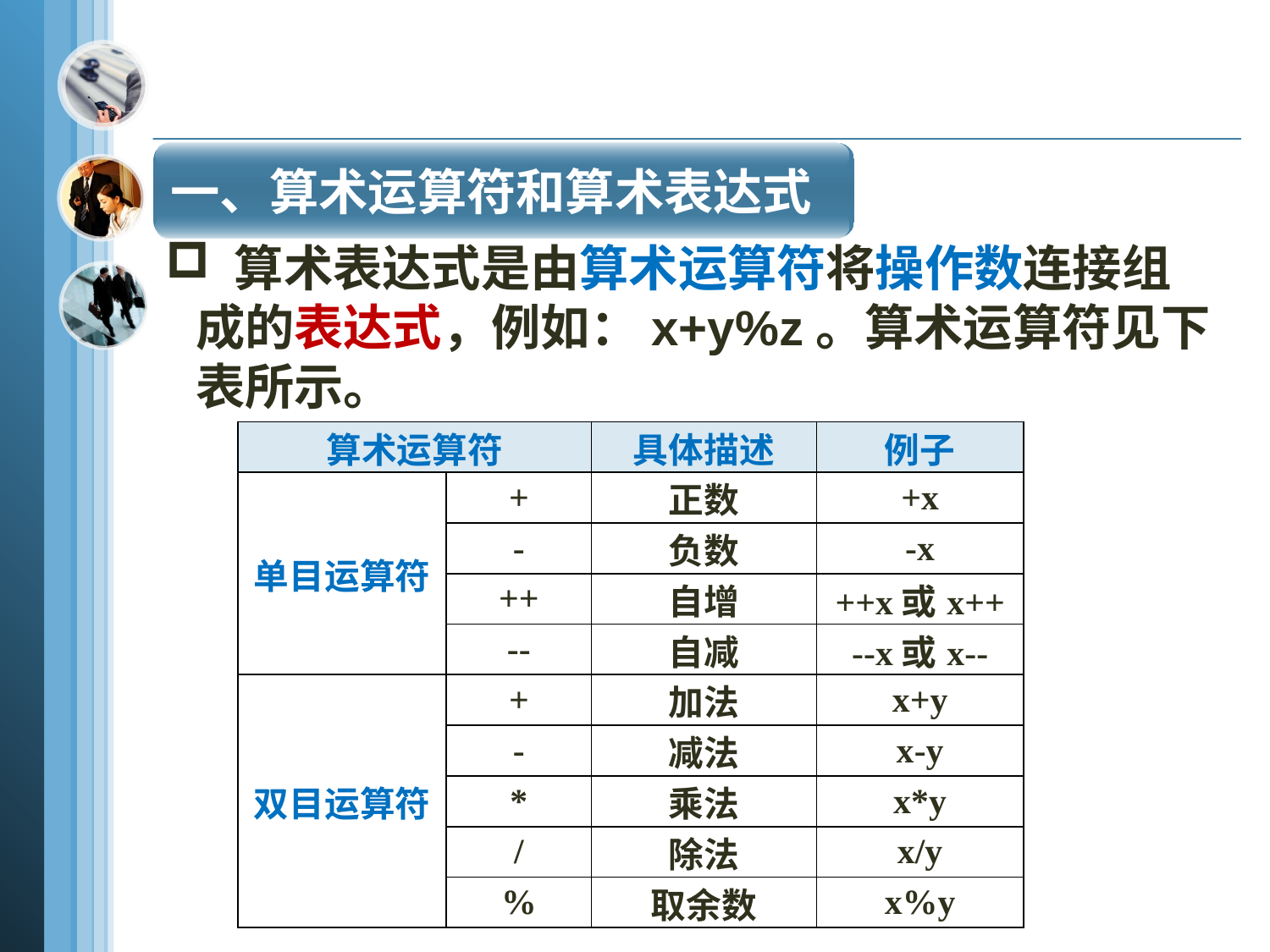

一、算术运算符和算术表达式

 算术表达式是由算术运算符将操作数连接组成的表达式，例如：x+y%z。算术运算符见下表所示。
| 算术运算符 |  | 具体描述 | 例子 |
| --- | --- | --- | --- |
| 单目运算符 | + | 正数 | +x |
|  | - | 负数 | -x |
|  | ++ | 自增 | ++x或x++ |
|  | -- | 自减 | --x或x-- |
| 双目运算符 | + | 加法 | x+y |
|  | - | 减法 | x-y |
|  | \* | 乘法 | x\*y |
|  | / | 除法 | x/y |
|  | % | 取余数 | x%y |